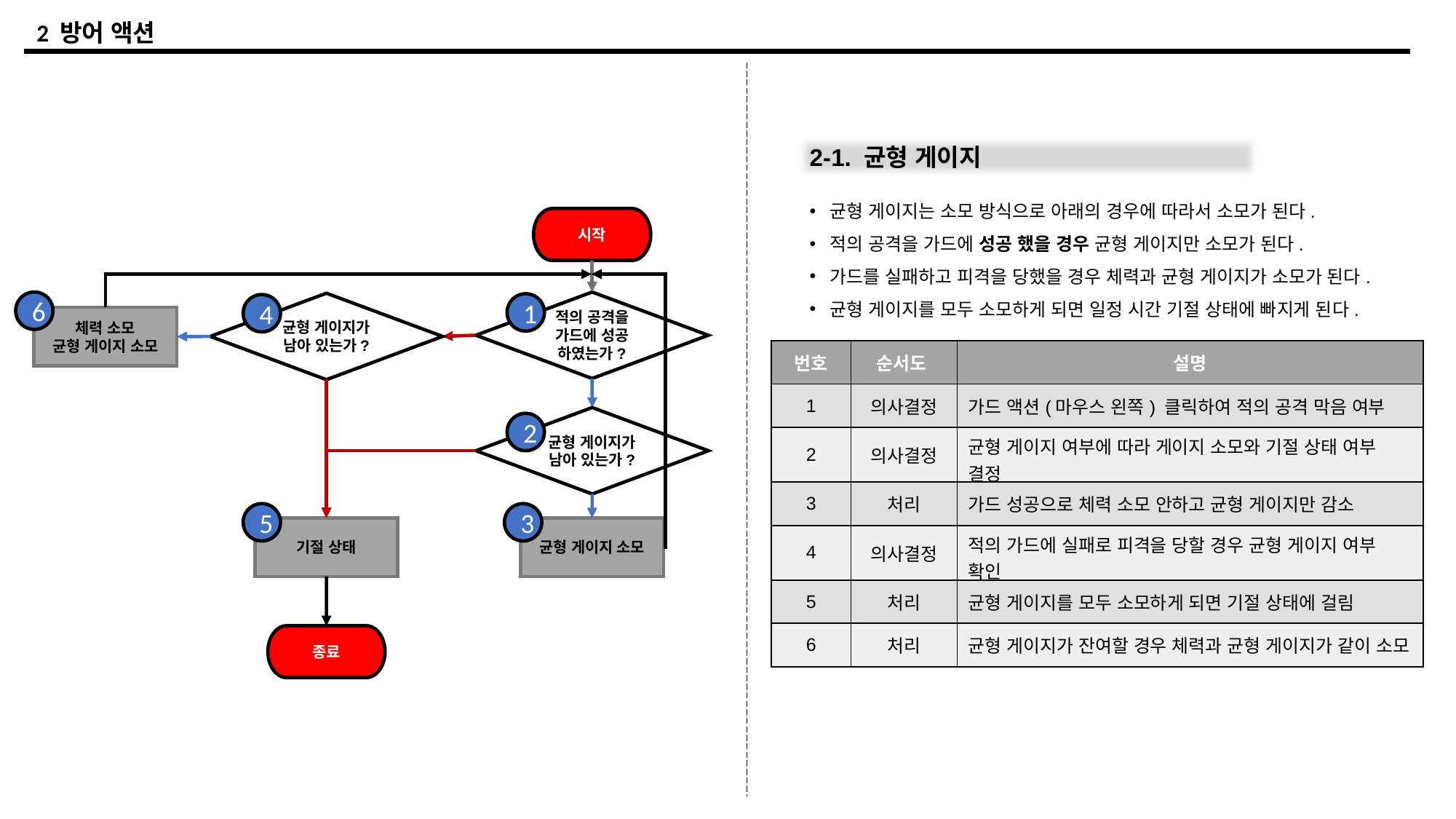

2 방어 액션
2-1. 균형 게이지
균형 게이지는 소모 방식으로 아래의 경우에 따라서 소모가 된다.
적의 공격을 가드에 성공 했을 경우 균형 게이지만 소모가 된다.
가드를 실패하고 피격을 당했을 경우 체력과 균형 게이지가 소모가 된다.
균형 게이지를 모두 소모하게 되면 일정 시간 기절 상태에 빠지게 된다.
시작
6
적의 공격을 가드에 성공 하였는가?
균형 게이지가 남아 있는가?
1
4
체력 소모
균형 게이지 소모
| 번호 | 순서도 | 설명 |
| --- | --- | --- |
| 1 | 의사결정 | 가드 액션(마우스 왼쪽) 클릭하여 적의 공격 막음 여부 |
| 2 | 의사결정 | 균형 게이지 여부에 따라 게이지 소모와 기절 상태 여부 결정 |
| 3 | 처리 | 가드 성공으로 체력 소모 안하고 균형 게이지만 감소 |
| 4 | 의사결정 | 적의 가드에 실패로 피격을 당할 경우 균형 게이지 여부 확인 |
| 5 | 처리 | 균형 게이지를 모두 소모하게 되면 기절 상태에 걸림 |
| 6 | 처리 | 균형 게이지가 잔여할 경우 체력과 균형 게이지가 같이 소모 |
균형 게이지가 남아 있는가?
2
3
5
기절 상태
균형 게이지 소모
종료